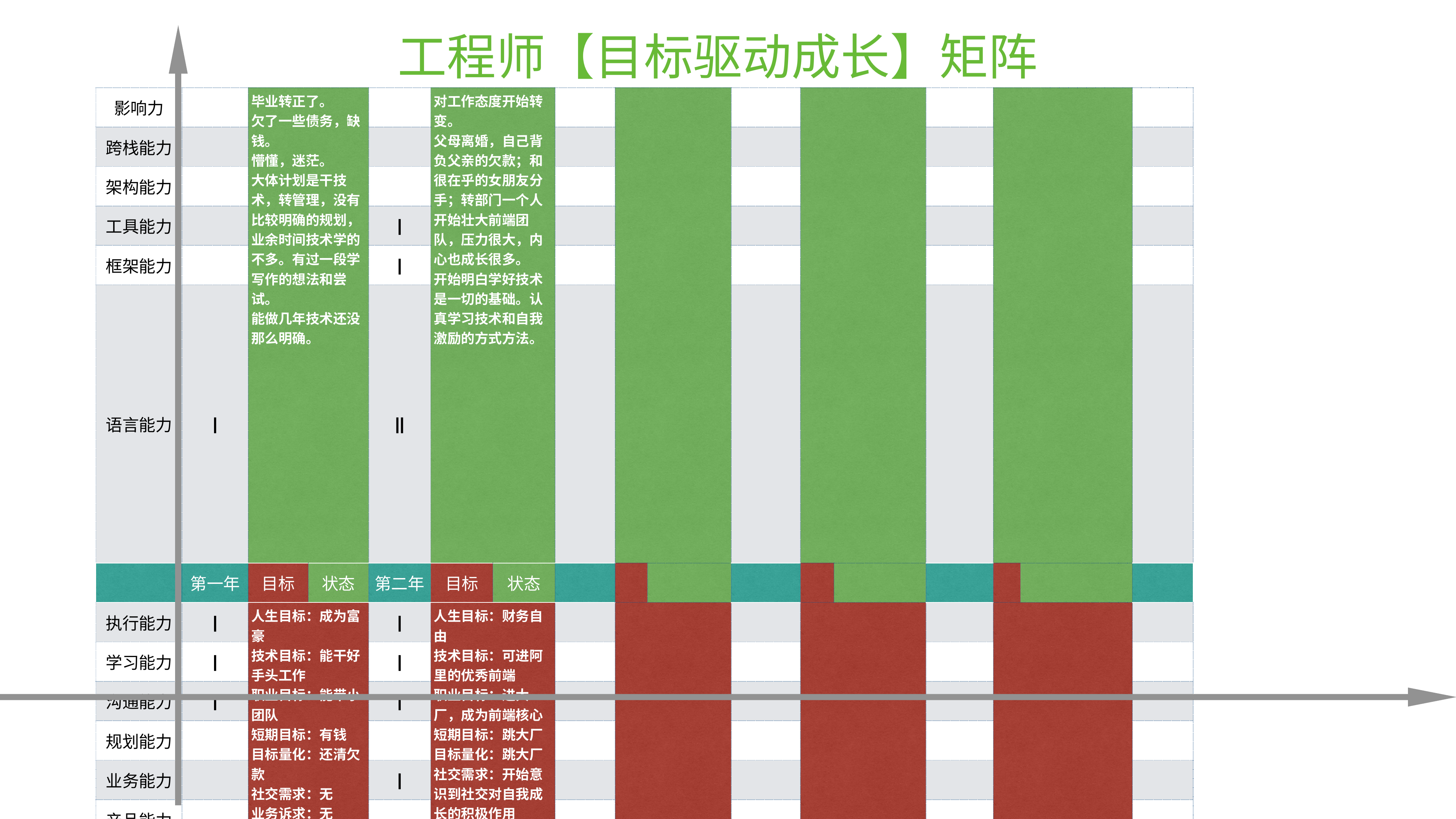

工程师【目标驱动成长】矩阵
| 影响力 |  | 毕业转正了。 欠了一些债务，缺钱。 懵懂，迷茫。 大体计划是干技术，转管理，没有比较明确的规划，业余时间技术学的不多。有过一段学写作的想法和尝试。 能做几年技术还没那么明确。 |  |  | 对工作态度开始转变。 父母离婚，自己背负父亲的欠款；和很在乎的女朋友分手；转部门一个人开始壮大前端团队，压力很大，内心也成长很多。 开始明白学好技术是一切的基础。认真学习技术和自我激励的方式方法。 |  |  |  |  |  |  |  |  |  |  |  |
| --- | --- | --- | --- | --- | --- | --- | --- | --- | --- | --- | --- | --- | --- | --- | --- | --- |
| 跨栈能力 |  |  |  |  |  |  |  |  |  |  |  |  |  |  |  |  |
| 架构能力 |  |  |  |  |  |  |  |  |  |  |  |  |  |  |  |  |
| 工具能力 |  |  |  | | |  |  |  |  |  |  |  |  |  |  |  |  |
| 框架能力 |  |  |  | | |  |  |  |  |  |  |  |  |  |  |  |  |
| 语言能力 | | |  |  | || |  |  |  |  |  |  |  |  |  |  |  |  |
|  | 第一年 | 目标 | 状态 | 第二年 | 目标 | 状态 |  |  |  |  |  |  |  |  |  |  |
| 执行能力 | | | 人生目标：成为富豪 技术目标：能干好手头工作 职业目标：能带小团队 短期目标：有钱 目标量化：还清欠款 社交需求：无 业务诉求：无  产品诉求：无 管理诉求：无 自我认知：没啥技术，却觉得自己能成大事。 人脉积累：无 社区参与：无 |  | | | 人生目标：财务自由 技术目标：可进阿里的优秀前端 职业目标：进大厂，成为前端核心 短期目标：跳大厂 目标量化：跳大厂 社交需求：开始意识到社交对自我成长的积极作用 业务诉求：无  产品诉求：无 管理诉求：无 自我认知：比以前务实，明白自己的局限，思考怎样发挥自己的优势 人脉积累：无 社区参与：无 |  |  |  |  |  |  |  |  |  |  |  |
| 学习能力 | | |  |  | | |  |  |  |  |  |  |  |  |  |  |  |  |
| 沟通能力 | | |  |  | | |  |  |  |  |  |  |  |  |  |  |  |  |
| 规划能力 |  |  |  |  |  |  |  |  |  |  |  |  |  |  |  |  |
| 业务能力 |  |  |  | | |  |  |  |  |  |  |  |  |  |  |  |  |
| 产品能力 |  |  |  |  |  |  |  |  |  |  |  |  |  |  |  |  |
| 管理能力 |  |  |  |  |  |  |  |  |  |  |  |  |  |  |  |  |
| 社交能力 | | |  |  | | |  |  |  |  |  |  |  |  |  |  |  |  |
|  |  |  |  |  |  |  |  |  |  |  |  |  |  |  |  |  |
| 年收入 | 9.5万 |  |  | 15 万 |  |  |  |  |  |  |  |  |  |  |  |  |
| 公司 | 同花顺 前端开发工程师 |  |  |  |  |  |  |  |  |  |  |  |  |  |  |  |